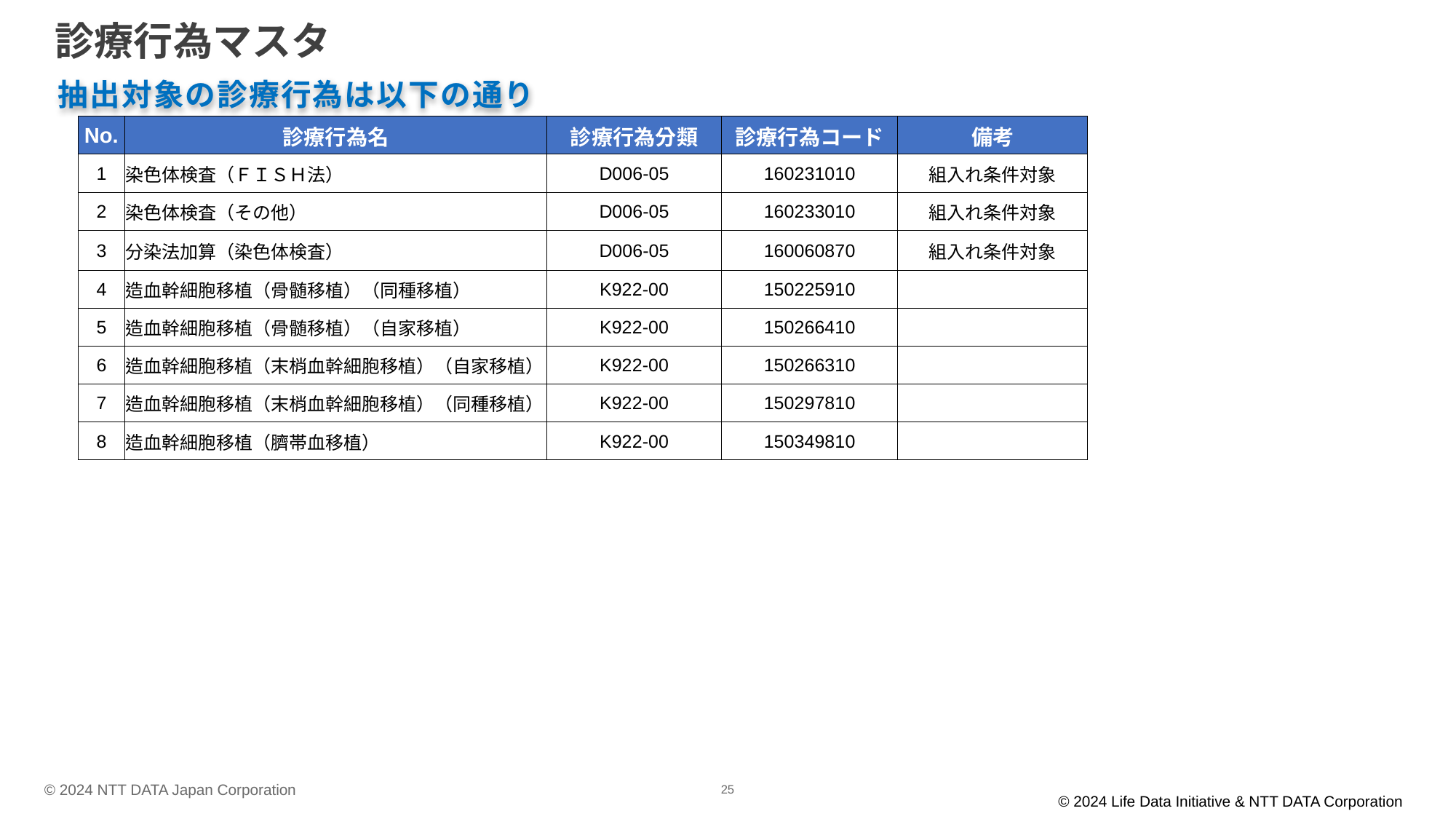

# 診療行為マスタ
抽出対象の診療行為は以下の通り
| No. | 診療行為名 | 診療行為分類 | 診療行為コード | 備考 |
| --- | --- | --- | --- | --- |
| 1 | 染色体検査（ＦＩＳＨ法） | D006-05 | 160231010 | 組入れ条件対象 |
| 2 | 染色体検査（その他） | D006-05 | 160233010 | 組入れ条件対象 |
| 3 | 分染法加算（染色体検査） | D006-05 | 160060870 | 組入れ条件対象 |
| 4 | 造血幹細胞移植（骨髄移植）（同種移植） | K922-00 | 150225910 |  |
| 5 | 造血幹細胞移植（骨髄移植）（自家移植） | K922-00 | 150266410 |  |
| 6 | 造血幹細胞移植（末梢血幹細胞移植）（自家移植） | K922-00 | 150266310 |  |
| 7 | 造血幹細胞移植（末梢血幹細胞移植）（同種移植） | K922-00 | 150297810 |  |
| 8 | 造血幹細胞移植（臍帯血移植） | K922-00 | 150349810 |  |